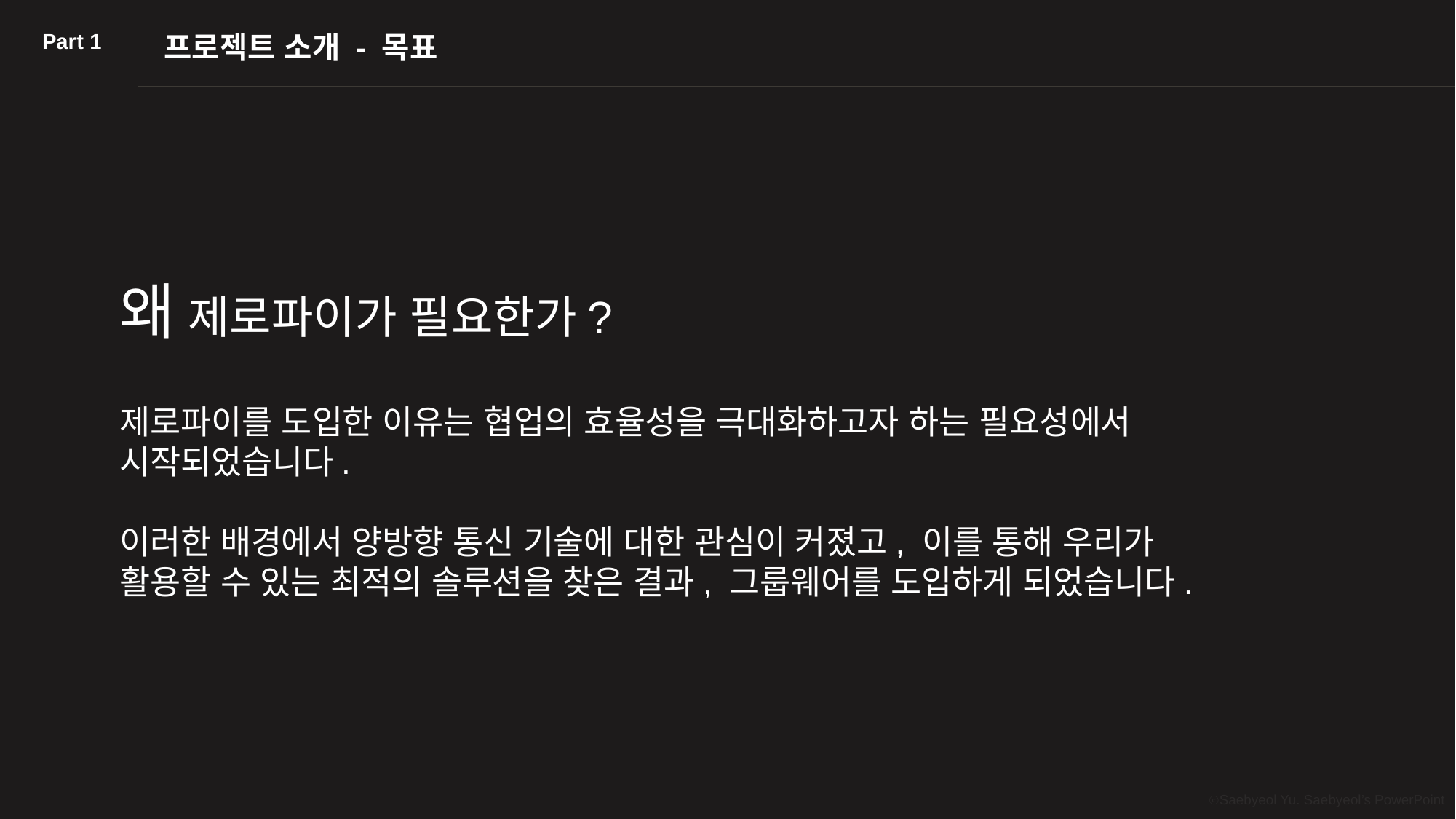

Part 1
프로젝트 소개 - 목표
왜 제로파이가 필요한가?

제로파이를 도입한 이유는 협업의 효율성을 극대화하고자 하는 필요성에서
시작되었습니다.

이러한 배경에서 양방향 통신 기술에 대한 관심이 커졌고, 이를 통해 우리가
활용할 수 있는 최적의 솔루션을 찾은 결과, 그룹웨어를 도입하게 되었습니다.